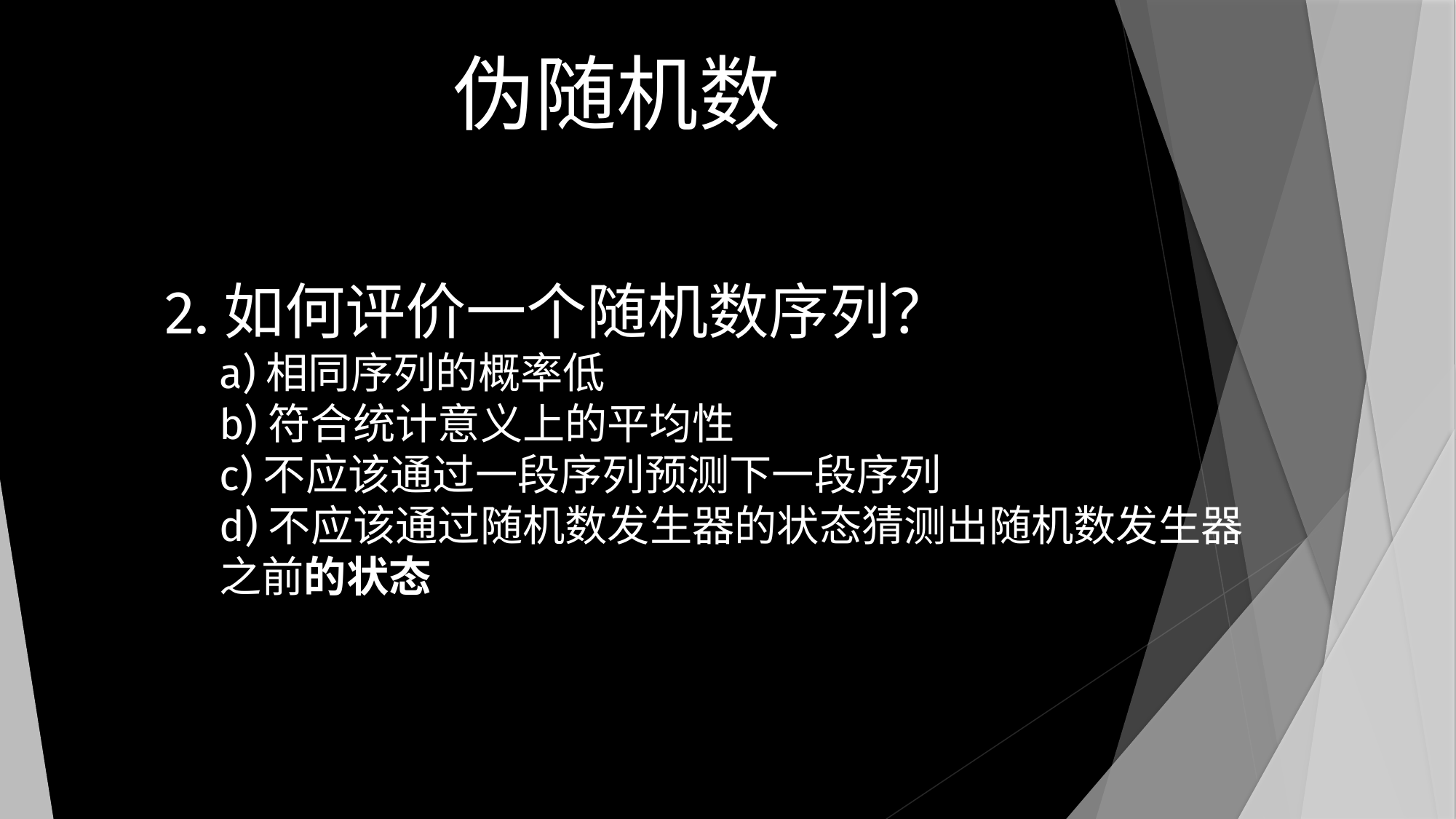

伪随机数
2.如何评价一个随机数序列？
a)相同序列的概率低
b)符合统计意义上的平均性
c)不应该通过一段序列预测下一段序列
d)不应该通过随机数发生器的状态猜测出随机数发生器之前的状态